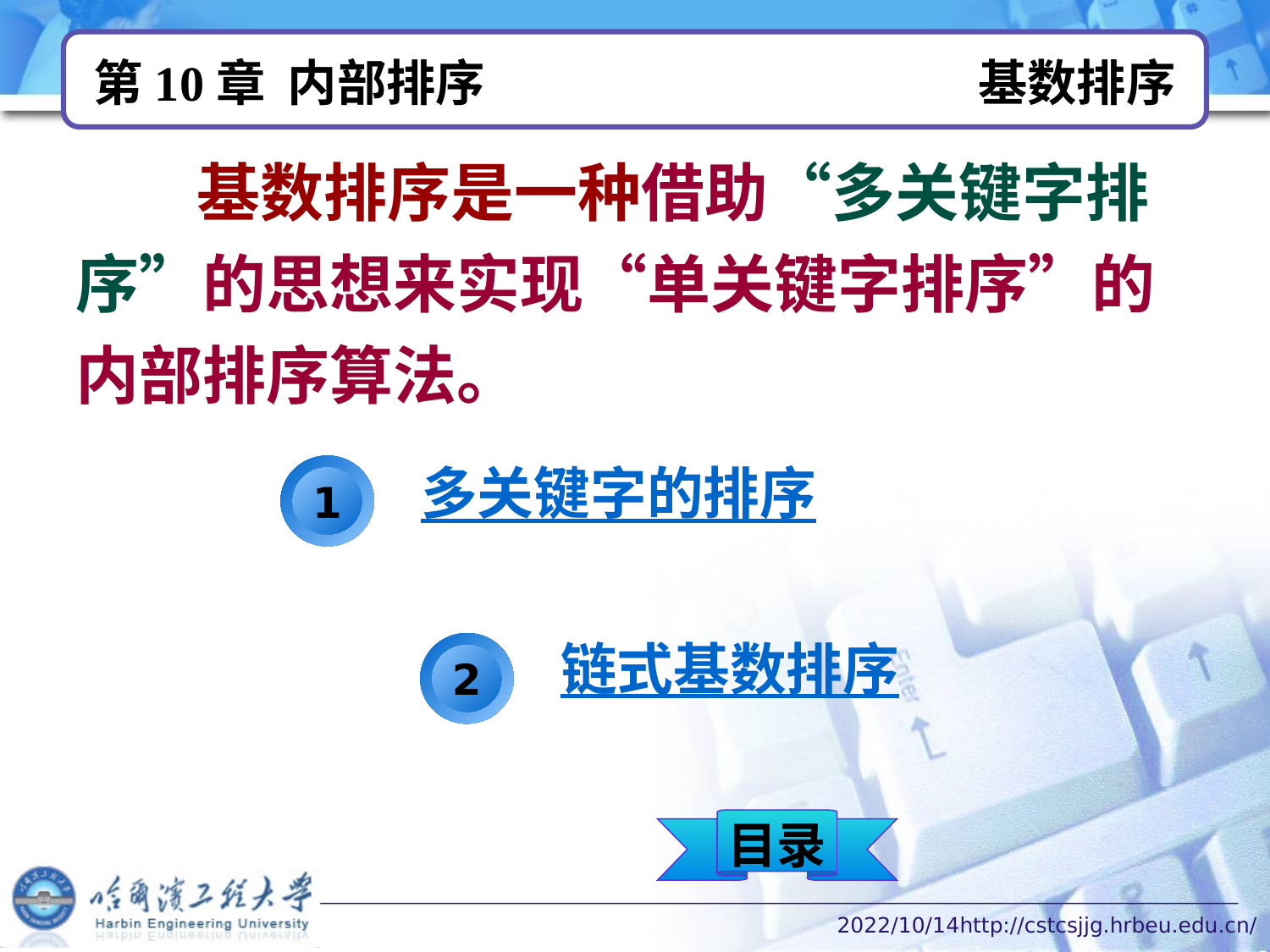

# 第10章  内部排序                                            基数排序
　    基数排序是一种借助“多关键字排序”的思想来实现“单关键字排序”的内部排序算法。

1
多关键字的排序

2
链式基数排序
目录
2022/10/14http://cstcsjjg.hrbeu.edu.cn/